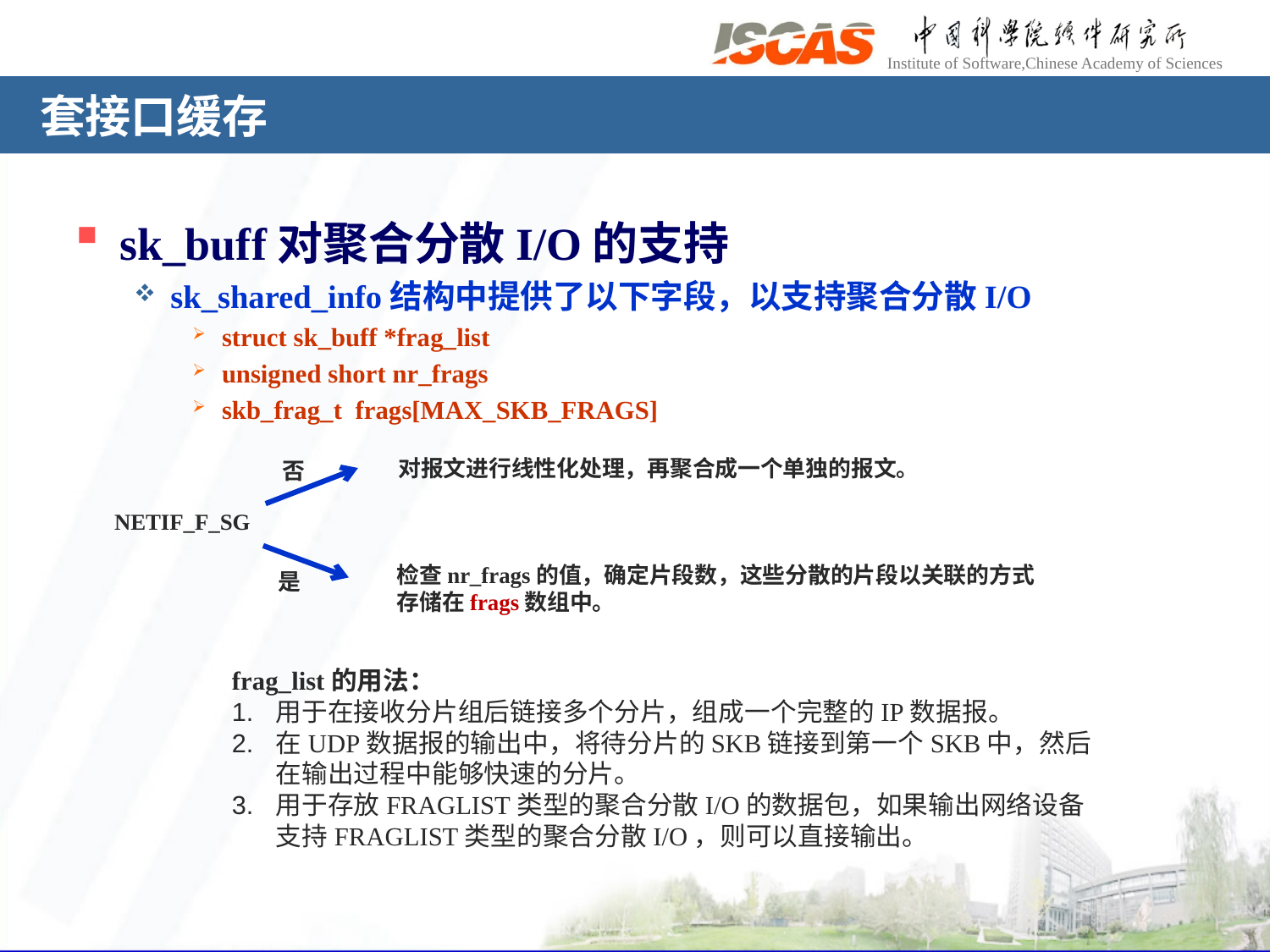

# 套接口缓存
sk_buff对聚合分散I/O的支持
sk_shared_info结构中提供了以下字段，以支持聚合分散I/O
struct sk_buff *frag_list
unsigned short nr_frags
skb_frag_t  frags[MAX_SKB_FRAGS]

对报文进行线性化处理，再聚合成一个单独的报文。
否
NETIF_F_SG
检查nr_frags的值，确定片段数，这些分散的片段以关联的方式存储在frags数组中。
是
frag_list的用法：
用于在接收分片组后链接多个分片，组成一个完整的IP数据报。
在UDP数据报的输出中，将待分片的SKB链接到第一个SKB中，然后在输出过程中能够快速的分片。
用于存放FRAGLIST类型的聚合分散I/O的数据包，如果输出网络设备支持FRAGLIST类型的聚合分散I/O，则可以直接输出。